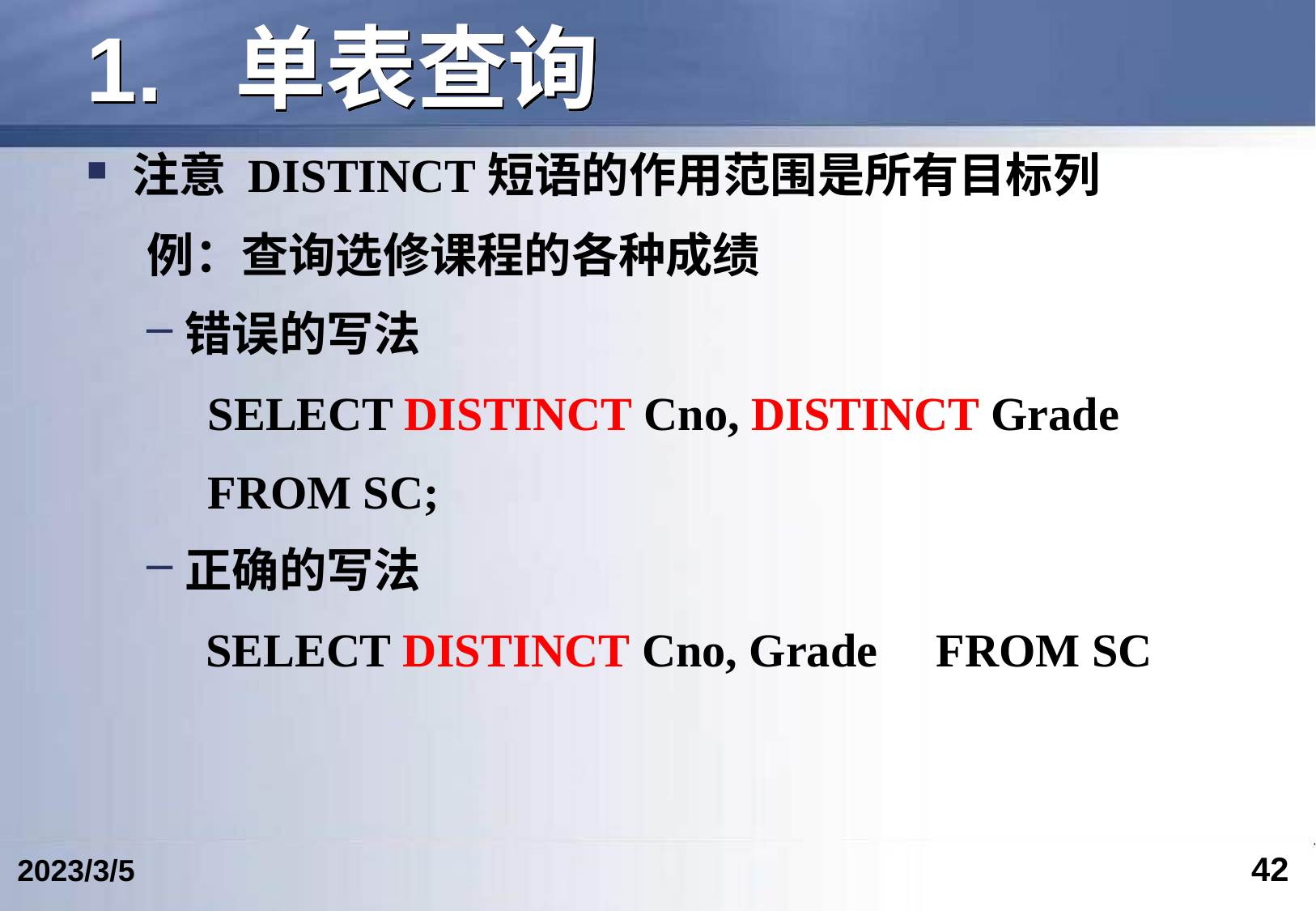

# 1.  单表查询
注意 DISTINCT短语的作用范围是所有目标列
例：查询选修课程的各种成绩
错误的写法
SELECT DISTINCT Cno, DISTINCT Grade
FROM SC;
正确的写法
     SELECT DISTINCT Cno, Grade     FROM SC
42
2023/3/5